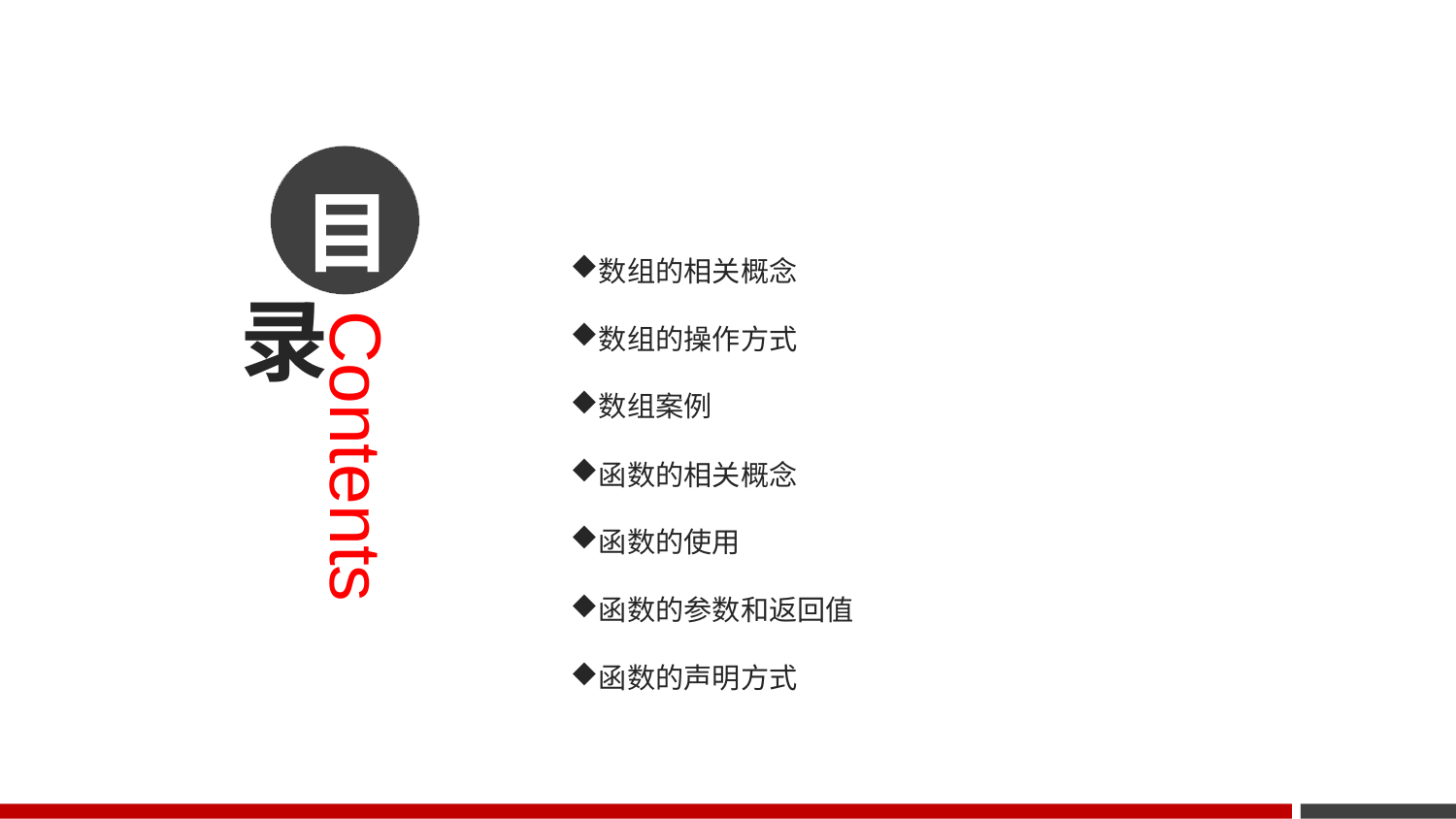

目
数组的相关概念
数组的操作方式
数组案例
函数的相关概念
函数的使用
函数的参数和返回值
函数的声明方式
录
Contents